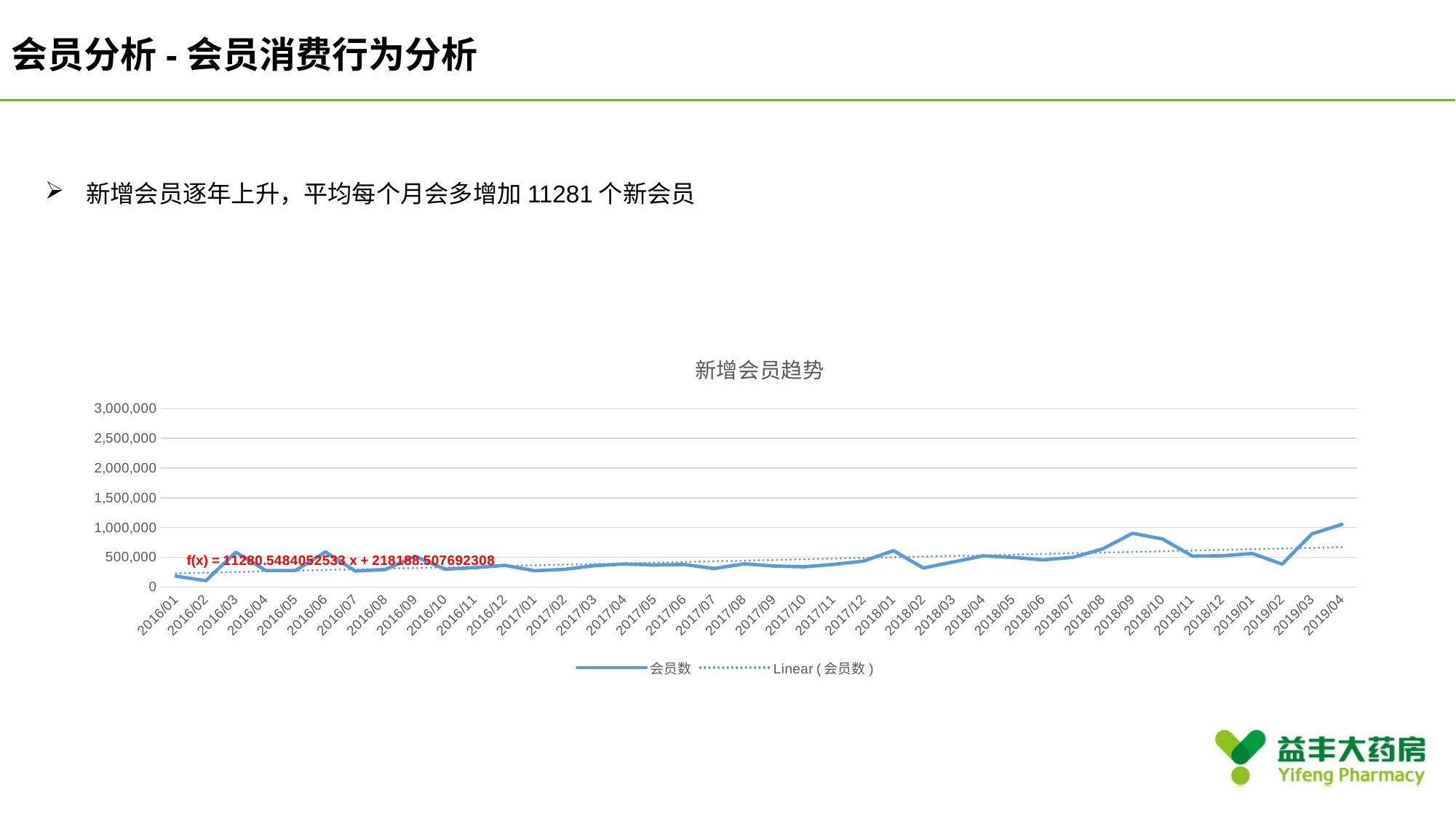

会员分析-会员消费行为分析
新增会员逐年上升，平均每个月会多增加11281个新会员

### Chart: 新增会员趋势

| Category | 会员数 |
|---|---|
| 2016/01 | 182609.0 |
| 2016/02 | 105860.0 |
| 2016/03 | 585274.0 |
| 2016/04 | 278135.0 |
| 2016/05 | 278183.0 |
| 2016/06 | 588823.0 |
| 2016/07 | 268297.0 |
| 2016/08 | 294005.0 |
| 2016/09 | 515142.0 |
| 2016/10 | 299072.0 |
| 2016/11 | 325386.0 |
| 2016/12 | 364148.0 |
| 2017/01 | 273671.0 |
| 2017/02 | 297403.0 |
| 2017/03 | 358897.0 |
| 2017/04 | 386212.0 |
| 2017/05 | 370264.0 |
| 2017/06 | 378604.0 |
| 2017/07 | 310379.0 |
| 2017/08 | 389088.0 |
| 2017/09 | 353218.0 |
| 2017/10 | 339277.0 |
| 2017/11 | 379997.0 |
| 2017/12 | 435669.0 |
| 2018/01 | 611116.0 |
| 2018/02 | 320210.0 |
| 2018/03 | 421540.0 |
| 2018/04 | 523515.0 |
| 2018/05 | 496838.0 |
| 2018/06 | 457085.0 |
| 2018/07 | 498393.0 |
| 2018/08 | 640535.0 |
| 2018/09 | 903422.0 |
| 2018/10 | 807223.0 |
| 2018/11 | 519244.0 |
| 2018/12 | 525189.0 |
| 2019/01 | 563388.0 |
| 2019/02 | 384890.0 |
| 2019/03 | 894060.0 |
| 2019/04 | 1053329.0 |